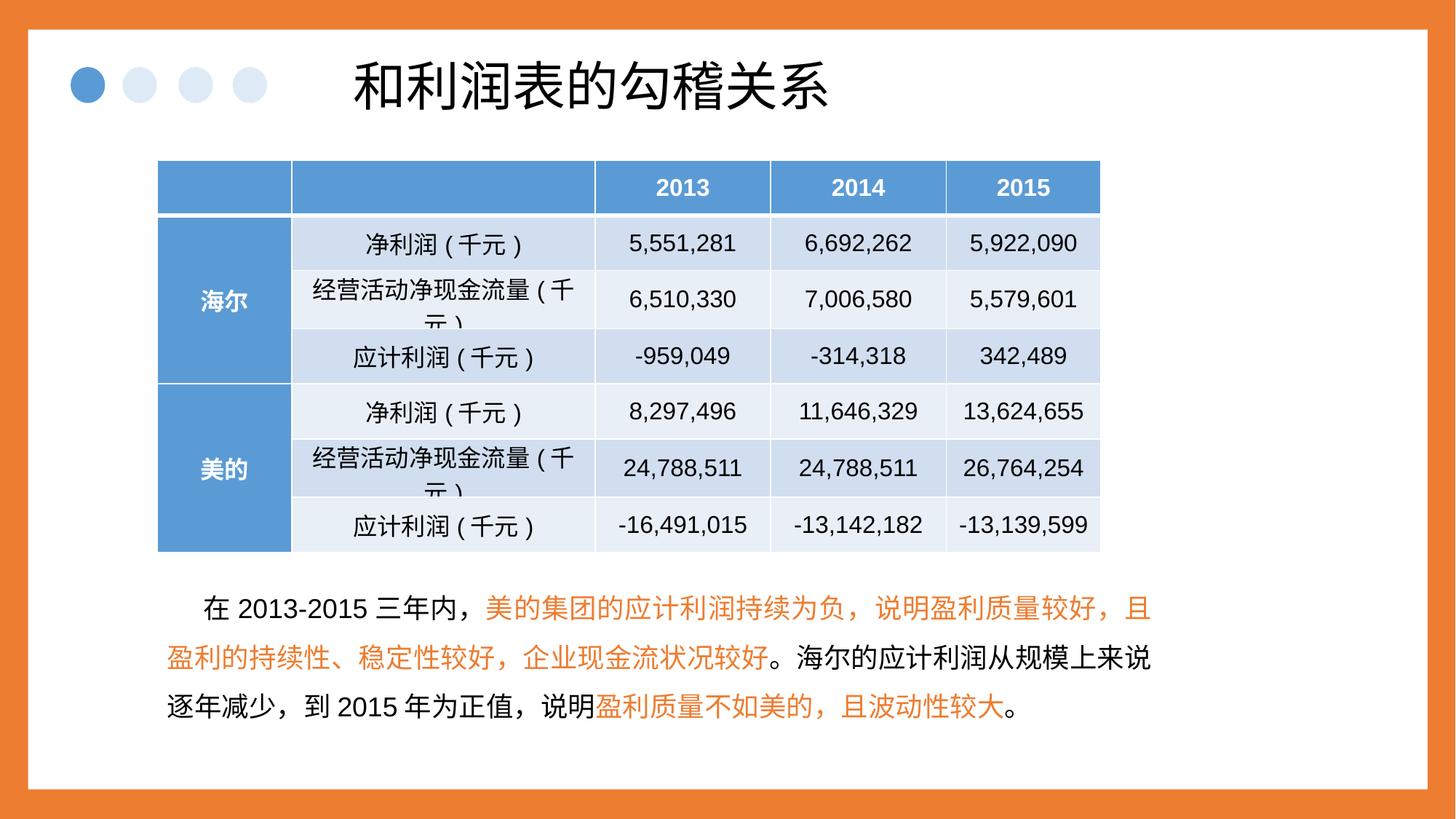

和利润表的勾稽关系

|  |  | 2013 | 2014 | 2015 |
| --- | --- | --- | --- | --- |
| 海尔 | 净利润(千元) | 5,551,281 | 6,692,262 | 5,922,090 |
|  | 经营活动净现金流量(千元) | 6,510,330 | 7,006,580 | 5,579,601 |
|  | 应计利润(千元) | -959,049 | -314,318 | 342,489 |
| 美的 | 净利润(千元) | 8,297,496 | 11,646,329 | 13,624,655 |
|  | 经营活动净现金流量(千元) | 24,788,511 | 24,788,511 | 26,764,254 |
|  | 应计利润(千元) | -16,491,015 | -13,142,182 | -13,139,599 |
在2013-2015三年内，美的集团的应计利润持续为负，说明盈利质量较好，且盈利的持续性、稳定性较好，企业现金流状况较好。海尔的应计利润从规模上来说逐年减少，到2015年为正值，说明盈利质量不如美的，且波动性较大。